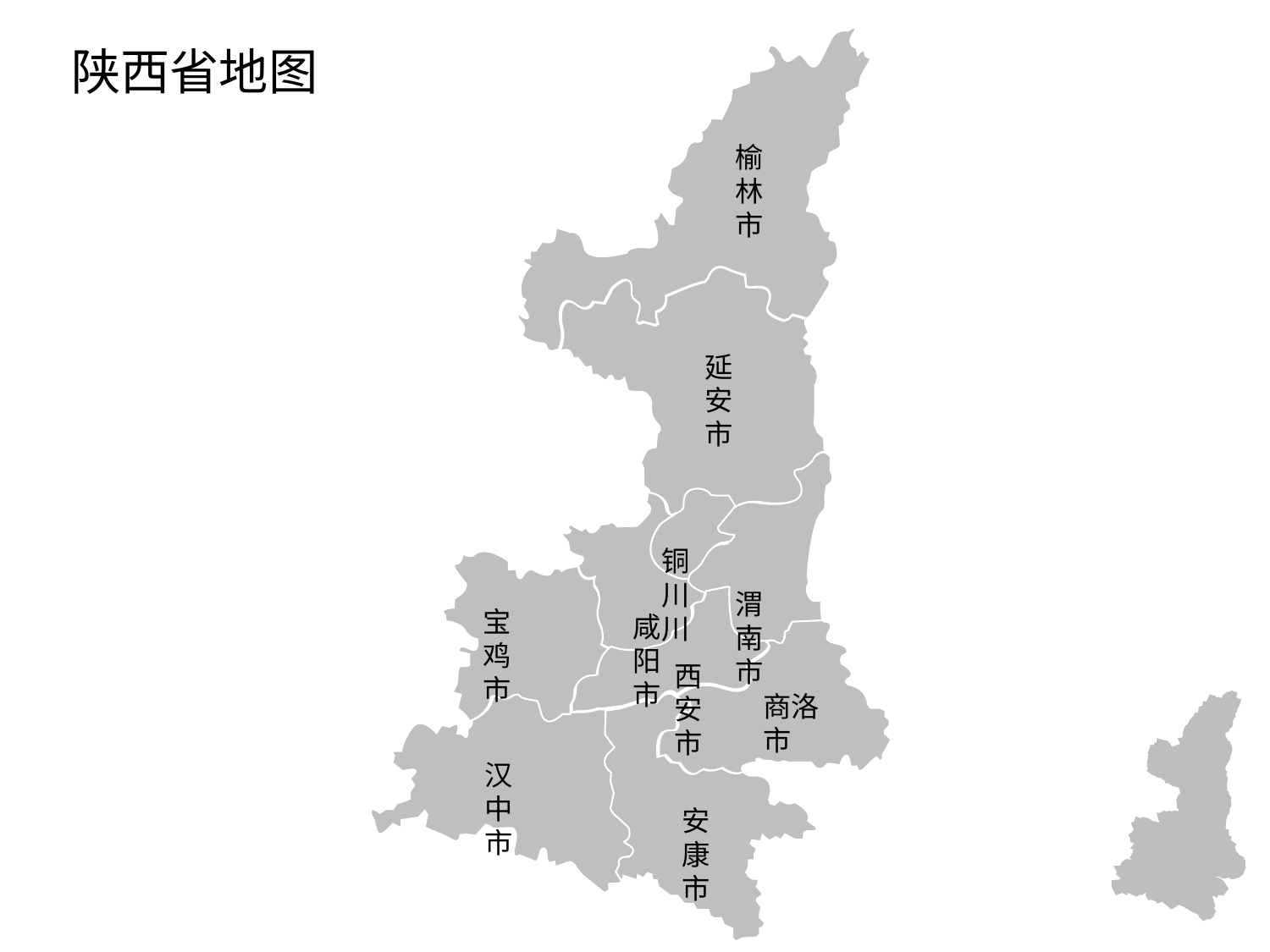

榆林市

延安市

铜川川

渭南市

宝鸡市

咸阳市

西安市

商洛市

汉中市

安康市

# 陕西省地图